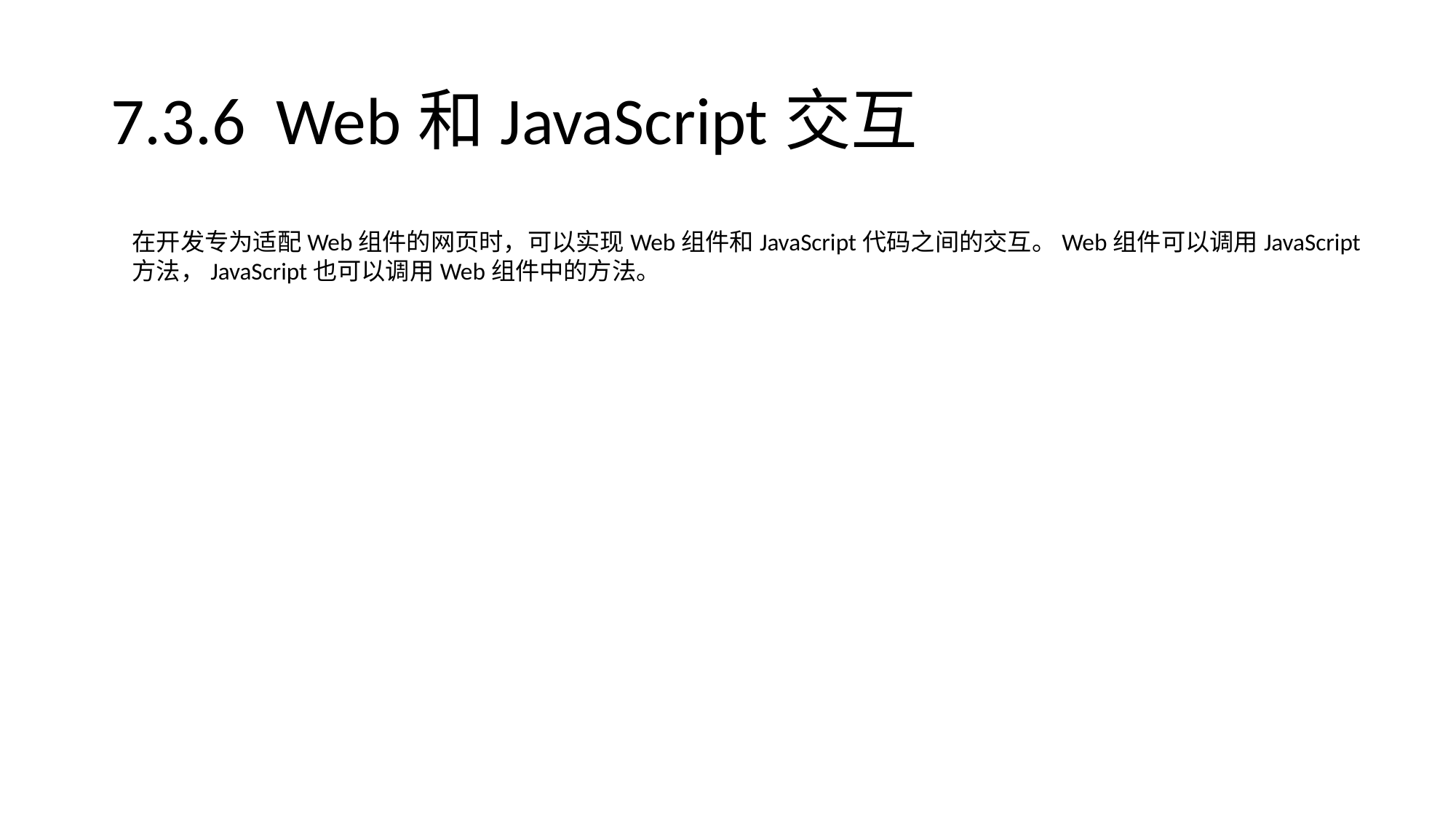

# 7.3.6  Web和JavaScript交互
在开发专为适配Web组件的网页时，可以实现Web组件和JavaScript代码之间的交互。Web组件可以调用JavaScript方法，JavaScript也可以调用Web组件中的方法。